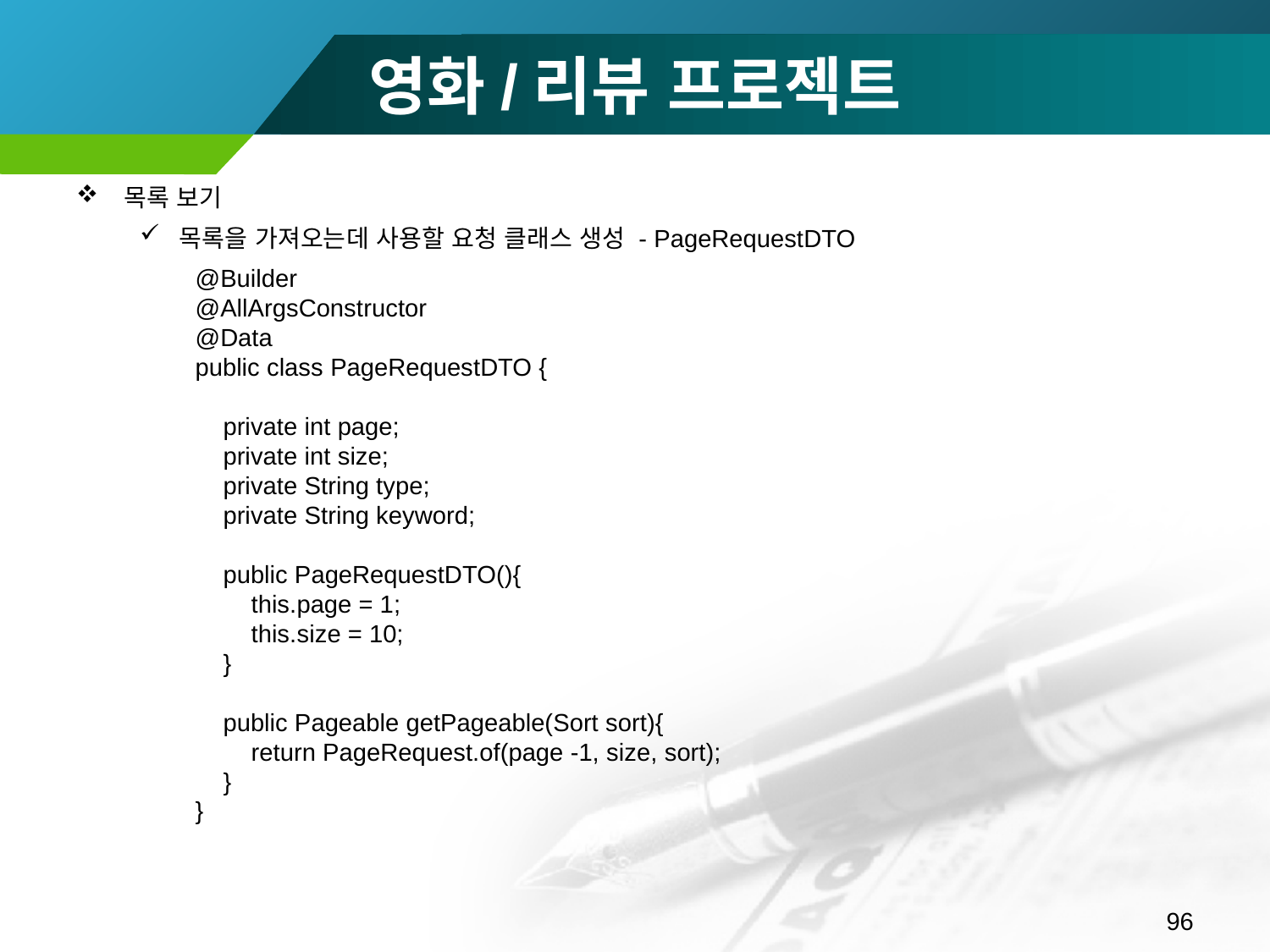

# 영화/리뷰 프로젝트
목록 보기
목록을 가져오는데 사용할 요청 클래스 생성 - PageRequestDTO
@Builder
@AllArgsConstructor
@Data
public class PageRequestDTO {

    private int page;
    private int size;
    private String type;
    private String keyword;

    public PageRequestDTO(){
        this.page = 1;
        this.size = 10;
    }

    public Pageable getPageable(Sort sort){
        return PageRequest.of(page -1, size, sort);
    }
}
96